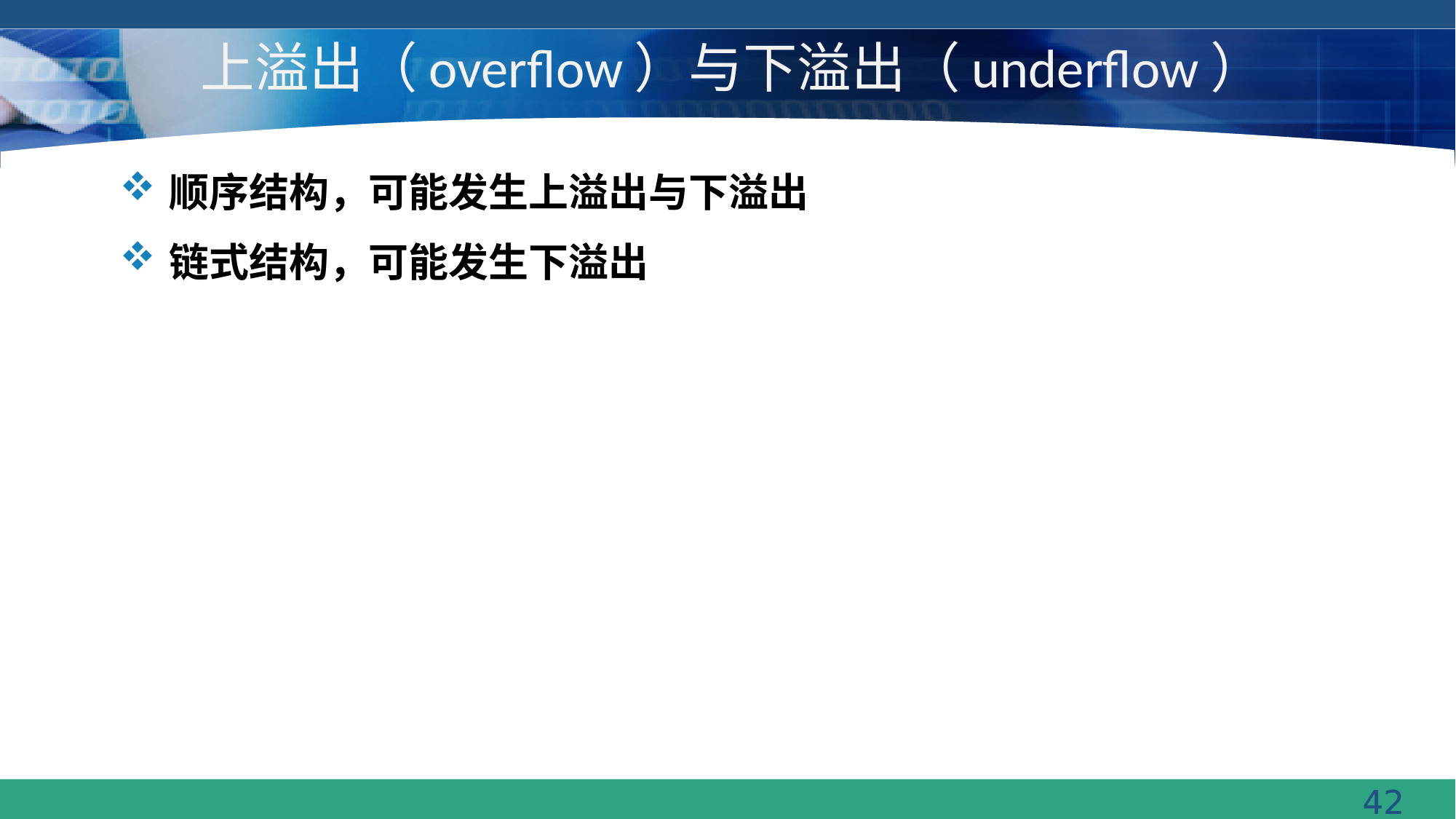

# 上溢出（overflow）与下溢出（underflow）
顺序结构，可能发生上溢出与下溢出
链式结构，可能发生下溢出